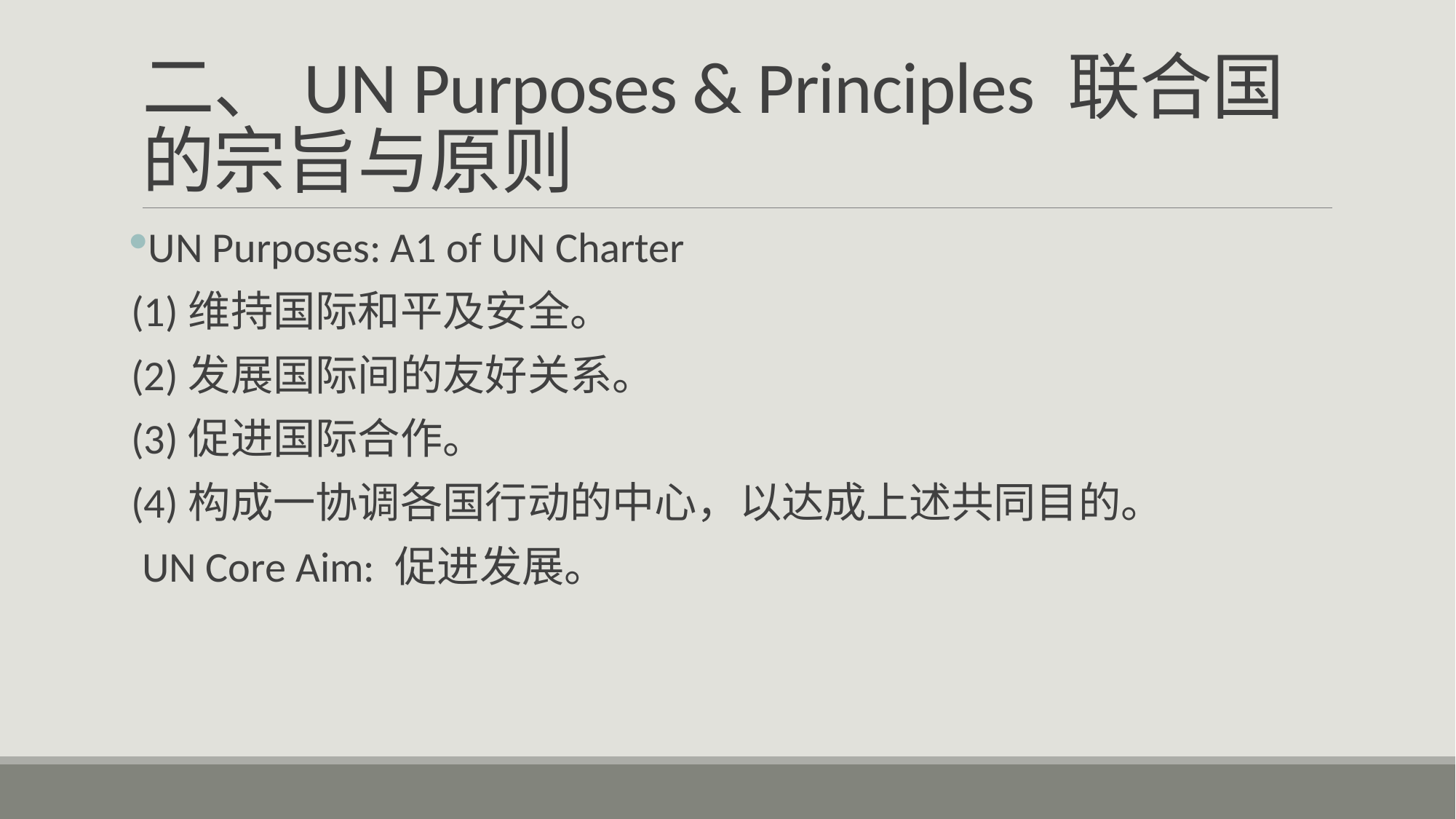

# 二、UN Purposes & Principles 联合国的宗旨与原则
UN Purposes: A1 of UN Charter
(1)维持国际和平及安全。
(2)发展国际间的友好关系。
(3)促进国际合作。
(4)构成一协调各国行动的中心，以达成上述共同目的。
UN Core Aim: 促进发展。